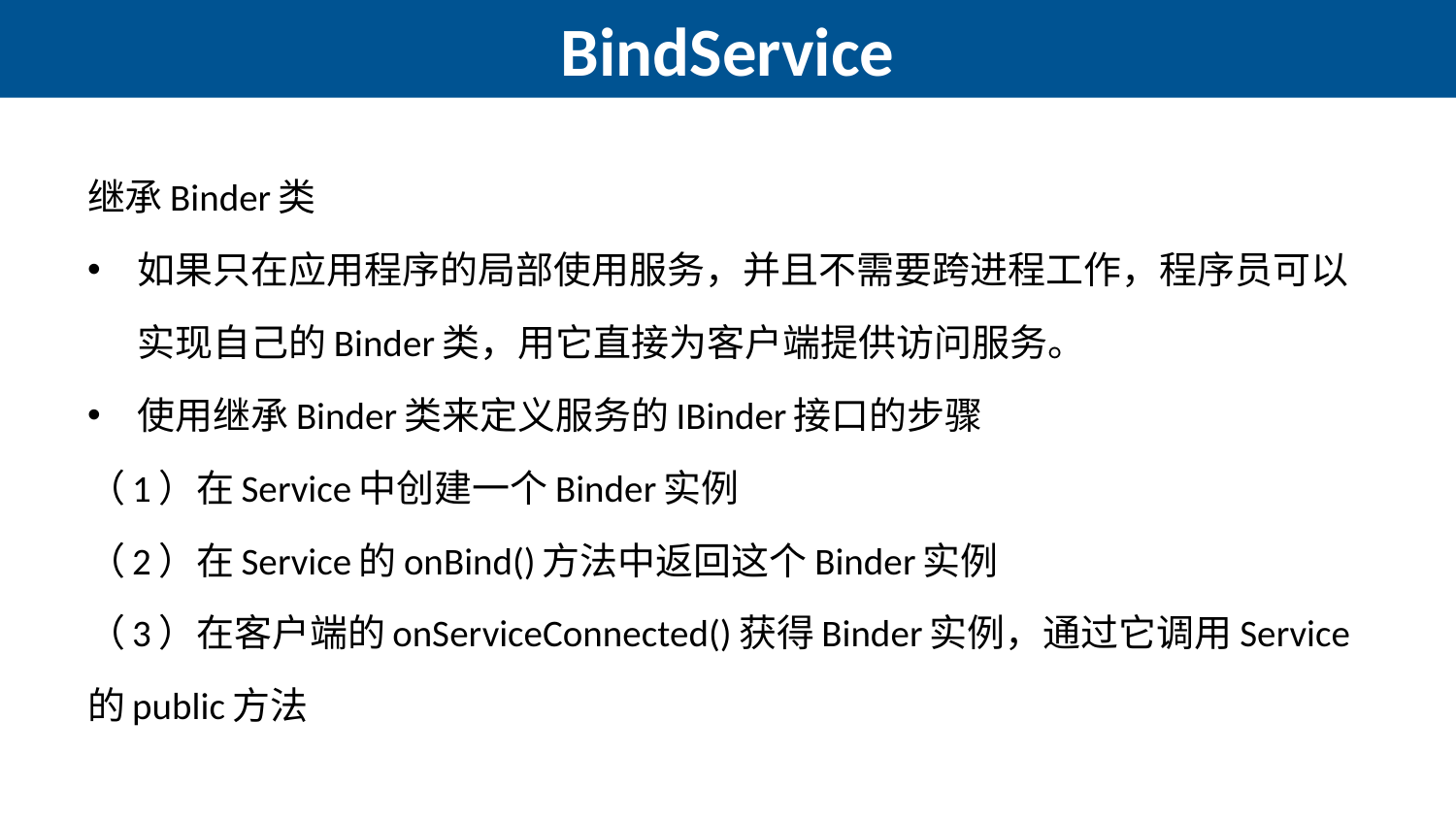

# BindService
继承Binder类
如果只在应用程序的局部使用服务，并且不需要跨进程工作，程序员可以实现自己的Binder类，用它直接为客户端提供访问服务。
使用继承Binder类来定义服务的IBinder接口的步骤
（1）在Service中创建一个Binder实例
（2）在Service的onBind()方法中返回这个Binder实例
（3）在客户端的onServiceConnected()获得Binder实例，通过它调用Service的public方法